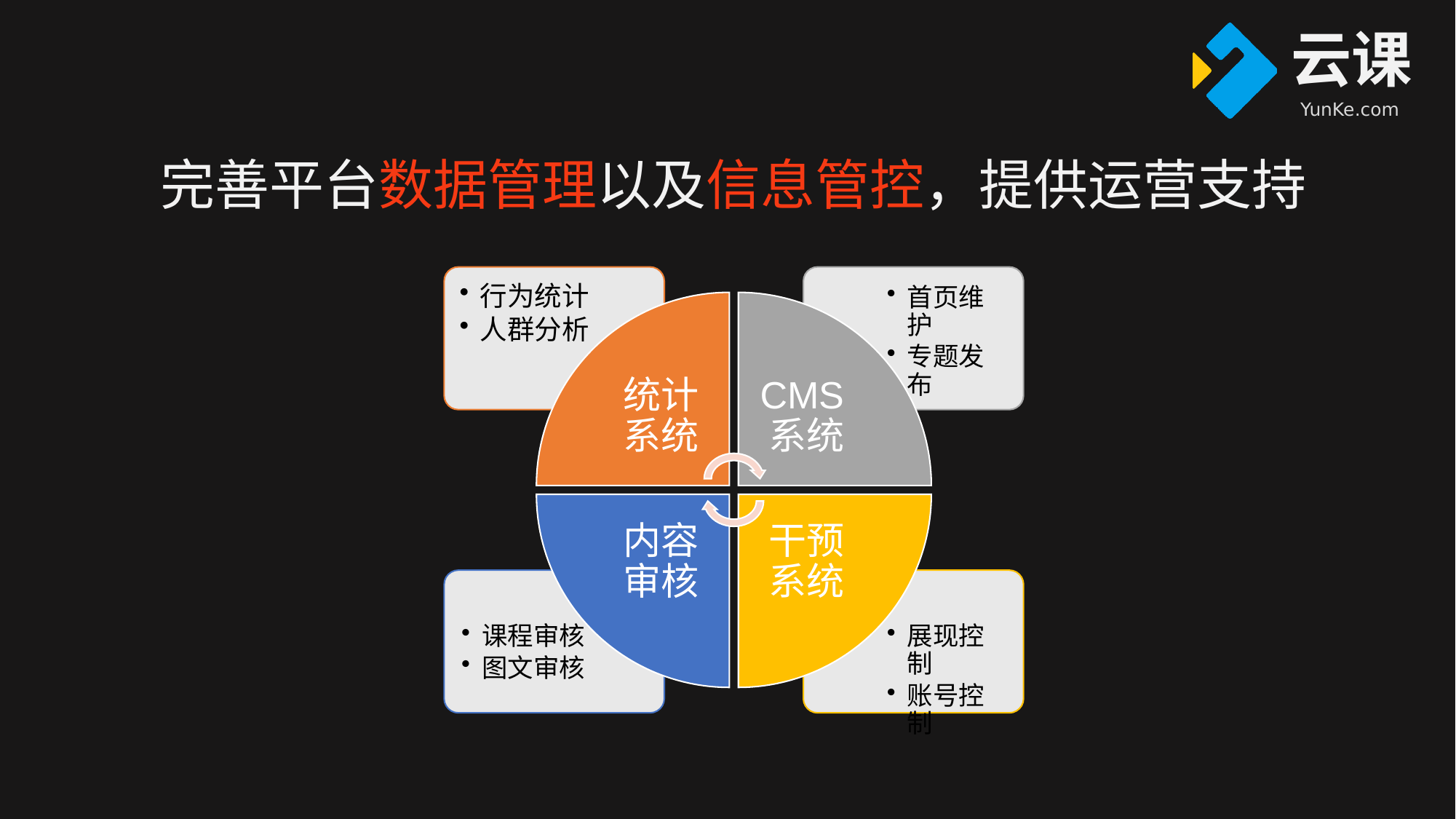

完善平台数据管理以及信息管控，提供运营支持
展现控制
账号控制
课程审核
图文审核
首页维护
专题发布
行为统计
人群分析
统计系统
CMS系统
干预系统
内容审核